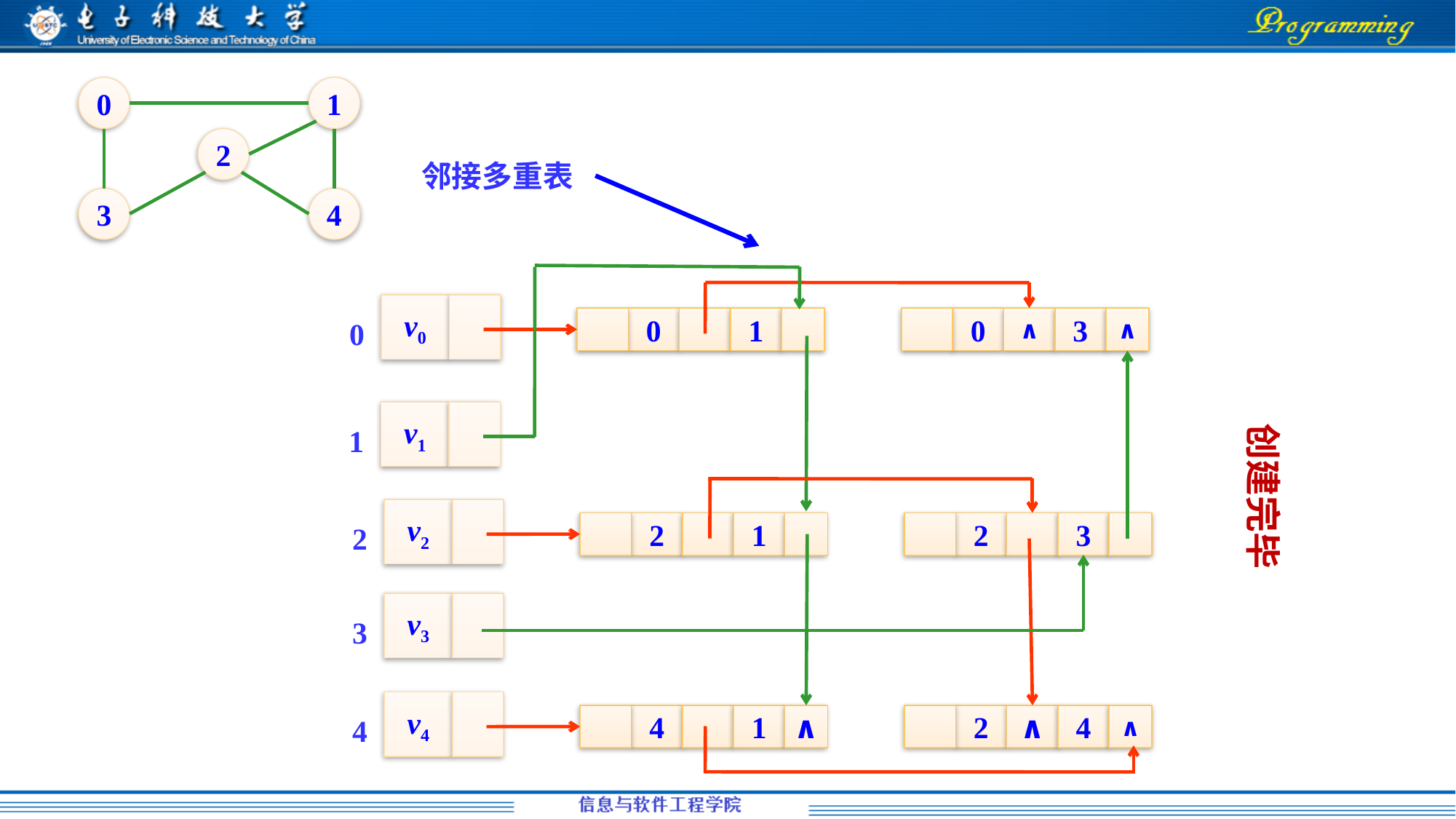

0
1
2
3
4
邻接多重表
v0

0

1

0
∧
3
∧
0
v1

创建完毕
1
v2

2

1

2

3

2
v3

3
v4

4

1
∧

2
∧
4
∧
4